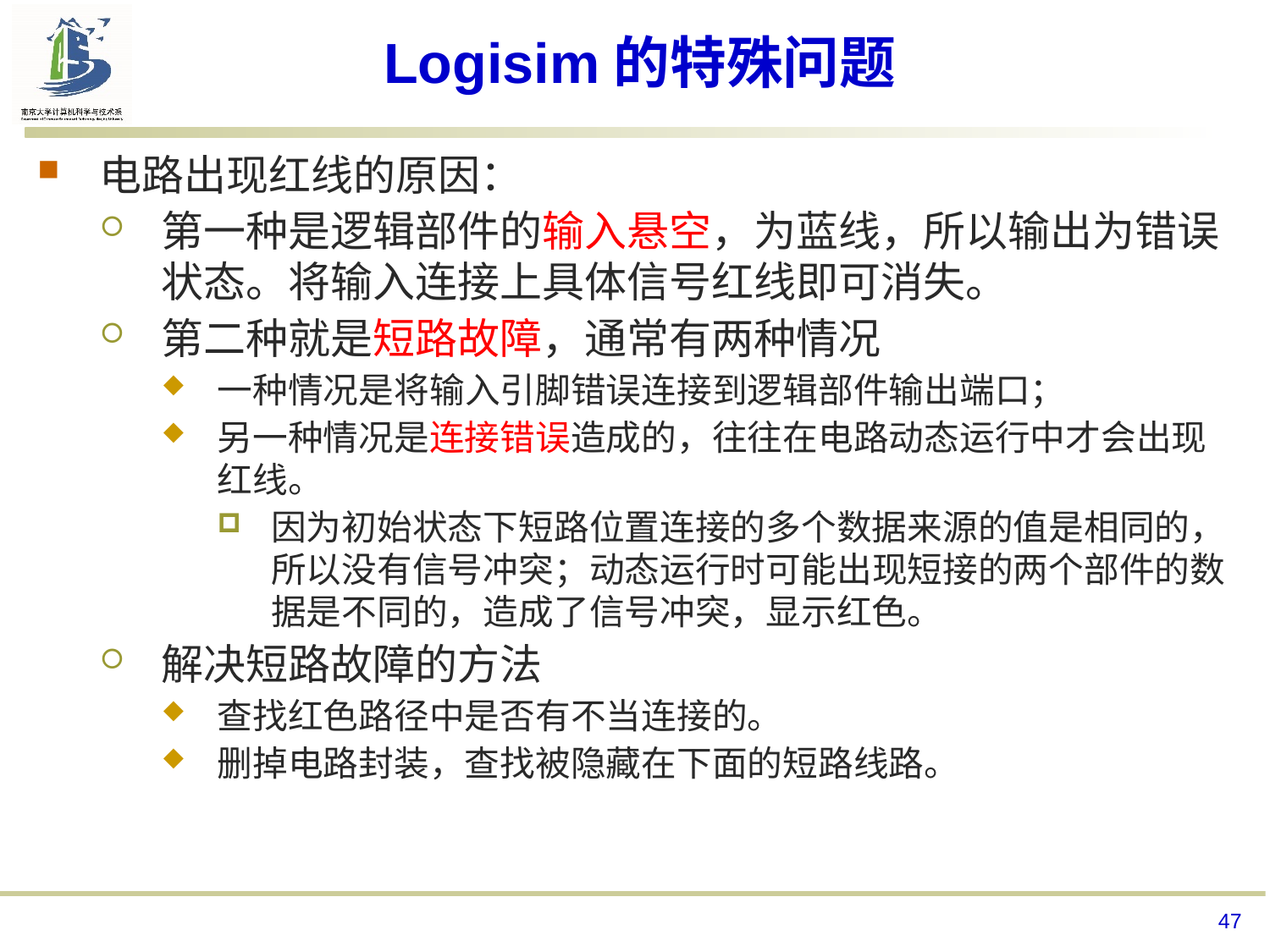

# Logisim的特殊问题
电路出现红线的原因：
第一种是逻辑部件的输入悬空，为蓝线，所以输出为错误状态。将输入连接上具体信号红线即可消失。
第二种就是短路故障，通常有两种情况
一种情况是将输入引脚错误连接到逻辑部件输出端口；
另一种情况是连接错误造成的，往往在电路动态运行中才会出现红线。
因为初始状态下短路位置连接的多个数据来源的值是相同的，所以没有信号冲突；动态运行时可能出现短接的两个部件的数据是不同的，造成了信号冲突，显示红色。
解决短路故障的方法
查找红色路径中是否有不当连接的。
删掉电路封装，查找被隐藏在下面的短路线路。
47